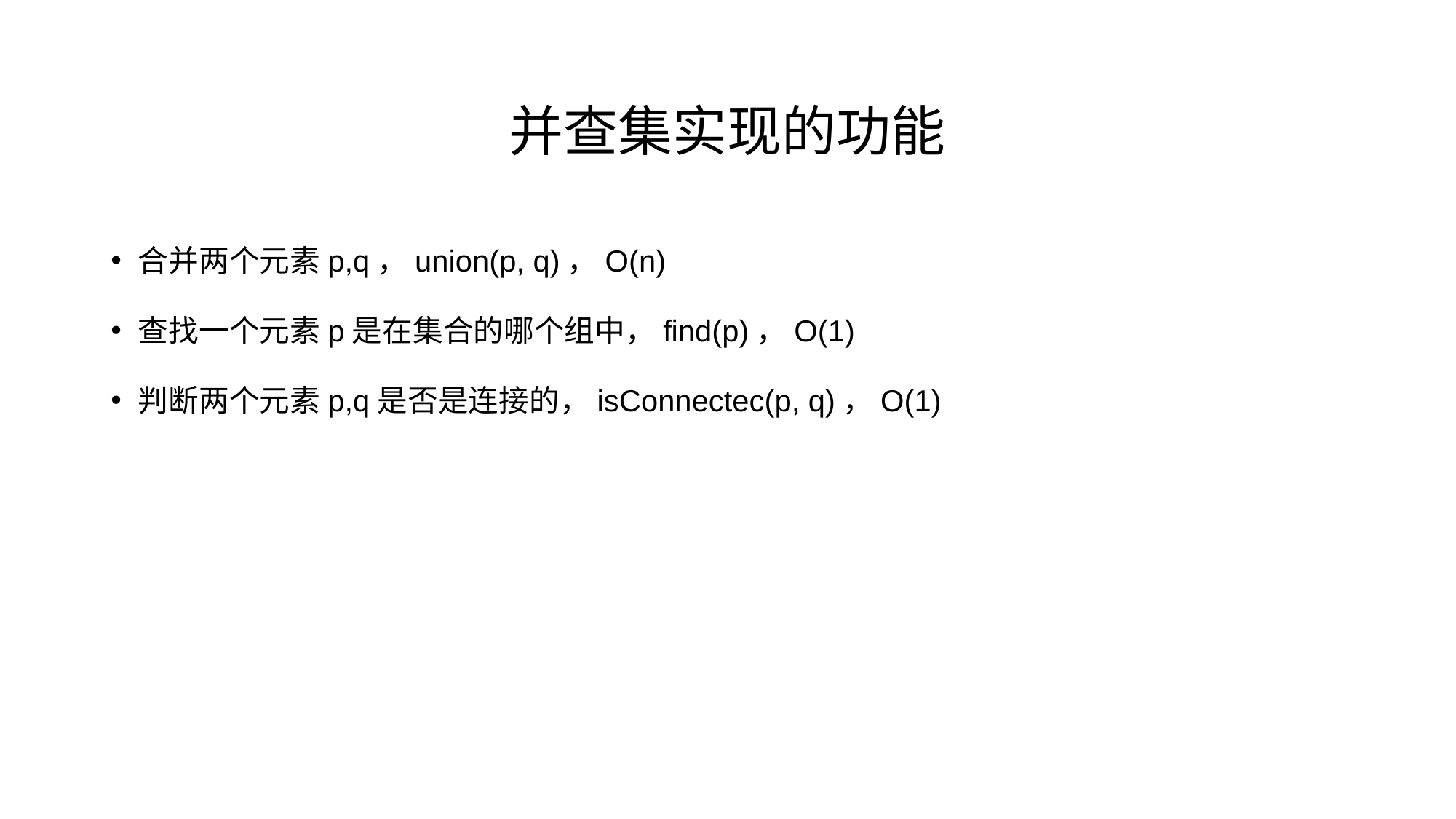

# 并查集实现的功能
合并两个元素p,q，union(p, q)，O(n)
查找一个元素p是在集合的哪个组中，find(p)，O(1)
判断两个元素p,q是否是连接的，isConnectec(p, q)，O(1)